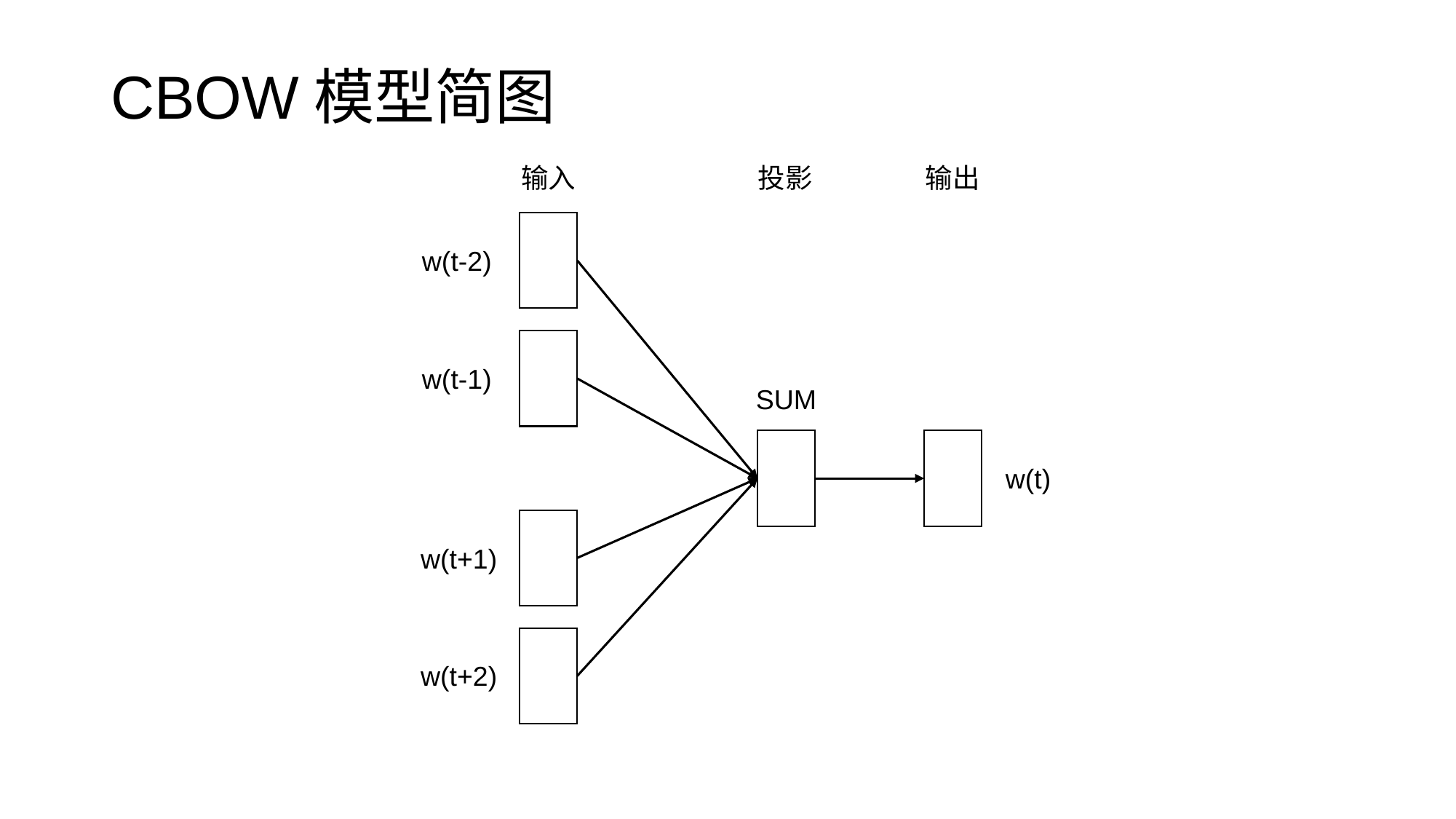

# CBOW模型简图
输入
投影
输出

w(t-2)

w(t-1)
SUM

w(t)

w(t+1)

w(t+2)